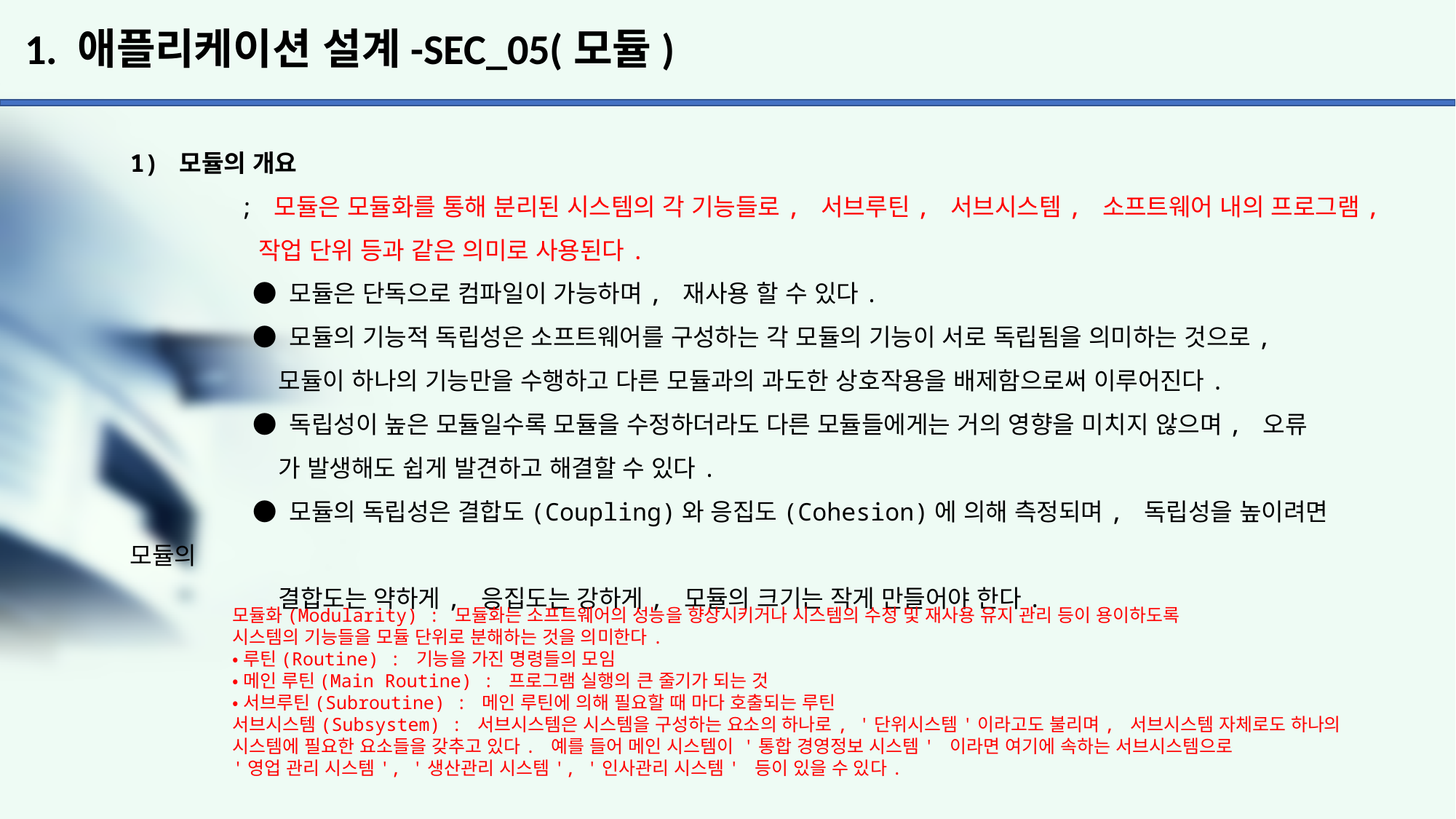

# 1. 애플리케이션 설계-SEC_05(모듈)
1) 모듈의 개요
	; 모듈은 모듈화를 통해 분리된 시스템의 각 기능들로, 서브루틴, 서브시스템, 소프트웨어 내의 프로그램,
	  작업 단위 등과 같은 의미로 사용된다.
	  ● 모듈은 단독으로 컴파일이 가능하며, 재사용 할 수 있다.
	  ● 모듈의 기능적 독립성은 소프트웨어를 구성하는 각 모듈의 기능이 서로 독립됨을 의미하는 것으로,
	     모듈이 하나의 기능만을 수행하고 다른 모듈과의 과도한 상호작용을 배제함으로써 이루어진다.
	  ● 독립성이 높은 모듈일수록 모듈을 수정하더라도 다른 모듈들에게는 거의 영향을 미치지 않으며, 오류
	     가 발생해도 쉽게 발견하고 해결할 수 있다.
	  ● 모듈의 독립성은 결합도(Coupling)와 응집도(Cohesion)에 의해 측정되며, 독립성을 높이려면 모듈의
	     결합도는 약하게, 응집도는 강하게, 모듈의 크기는 작게 만들어야 한다.
모듈화(Modularity) : 모듈화는 소프트웨어의 성능을 향상시키거나 시스템의 수정 및 재사용 유지 관리 등이 용이하도록
시스템의 기능들을 모듈 단위로 분해하는 것을 의미한다.
•루틴(Routine) : 기능을 가진 명령들의 모임
•메인 루틴(Main Routine) : 프로그램 실행의 큰 줄기가 되는 것
•서브루틴(Subroutine) : 메인 루틴에 의해 필요할 때 마다 호출되는 루틴
서브시스템(Subsystem) : 서브시스템은 시스템을 구성하는 요소의 하나로, '단위시스템'이라고도 불리며, 서브시스템 자체로도 하나의 시스템에 필요한 요소들을 갖추고 있다. 예를 들어 메인 시스템이 '통합 경영정보 시스템' 이라면 여기에 속하는 서브시스템으로
'영업 관리 시스템', '생산관리 시스템', '인사관리 시스템' 등이 있을 수 있다.